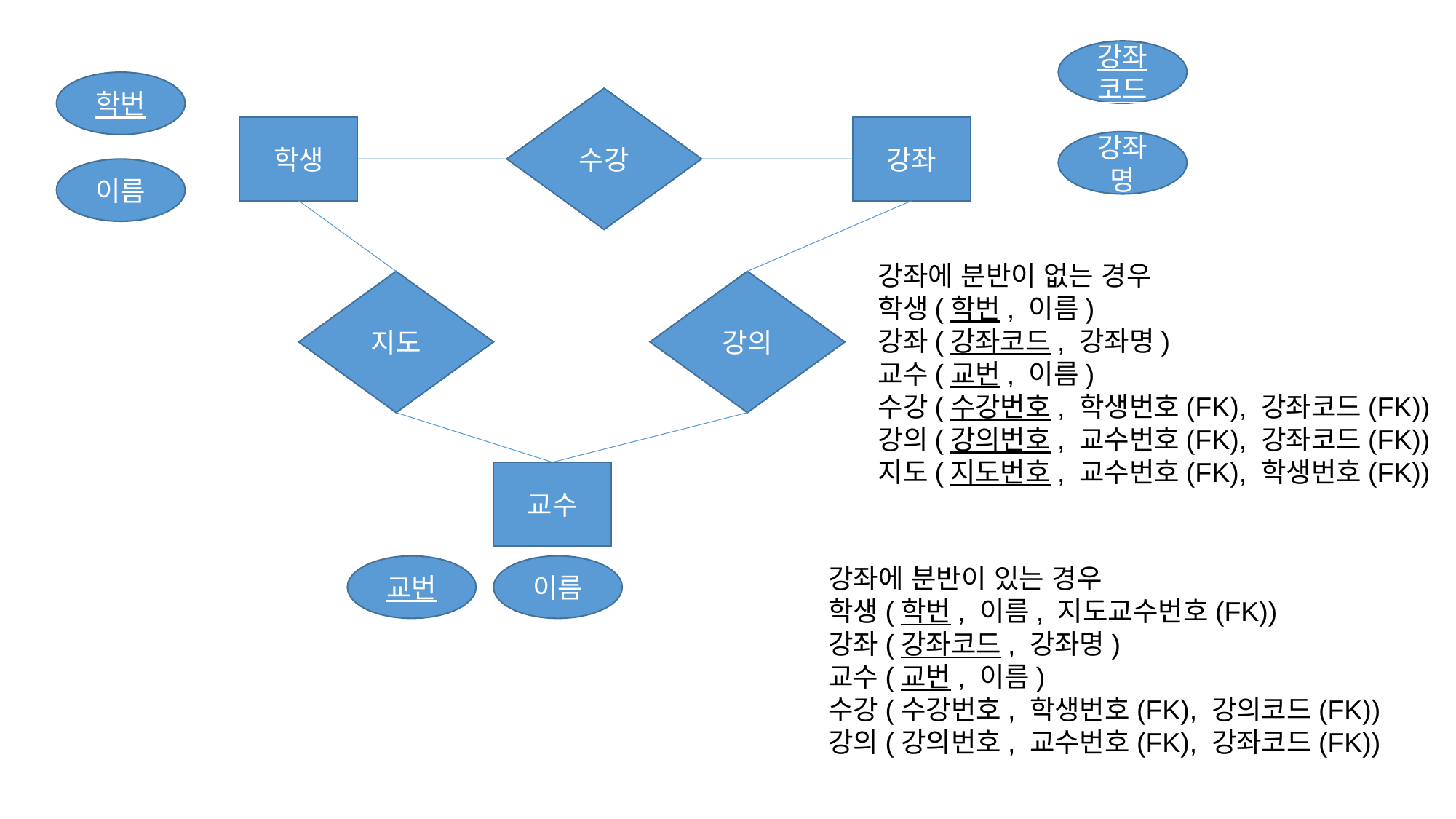

강좌코드
학번
수강
학생
강좌
강좌명
이름
강좌에 분반이 없는 경우
학생(학번, 이름)
강좌(강좌코드, 강좌명)
교수(교번, 이름)
수강(수강번호, 학생번호(FK), 강좌코드(FK))
강의(강의번호, 교수번호(FK), 강좌코드(FK))
지도(지도번호, 교수번호(FK), 학생번호(FK))
지도
강의
교수
교번
이름
강좌에 분반이 있는 경우
학생(학번, 이름, 지도교수번호(FK))
강좌(강좌코드, 강좌명)
교수(교번, 이름)
수강(수강번호, 학생번호(FK), 강의코드(FK))
강의(강의번호, 교수번호(FK), 강좌코드(FK))